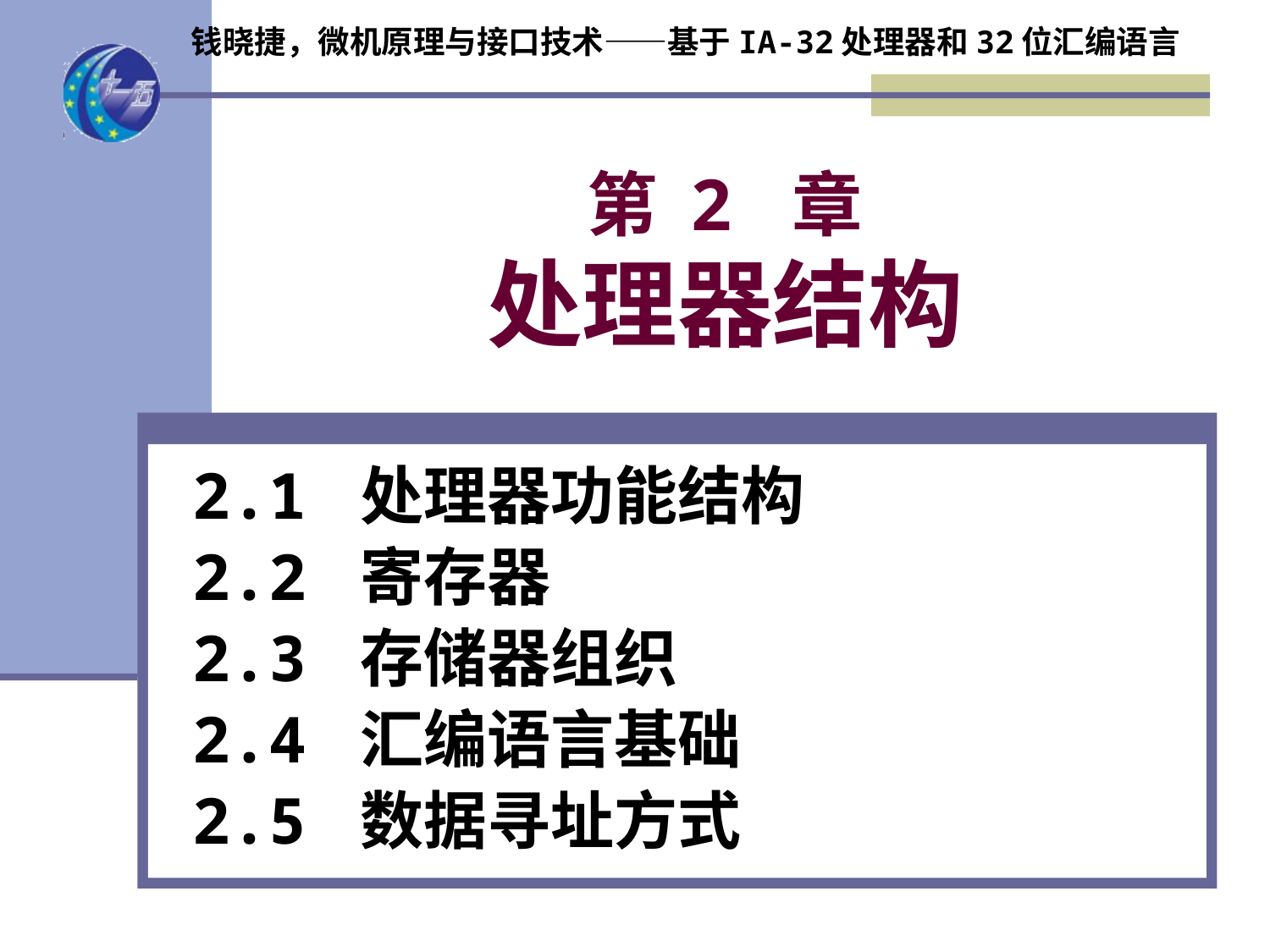

# 第 2 章 处理器结构
2.1 处理器功能结构
2.2 寄存器
2.3 存储器组织
2.4 汇编语言基础
2.5 数据寻址方式